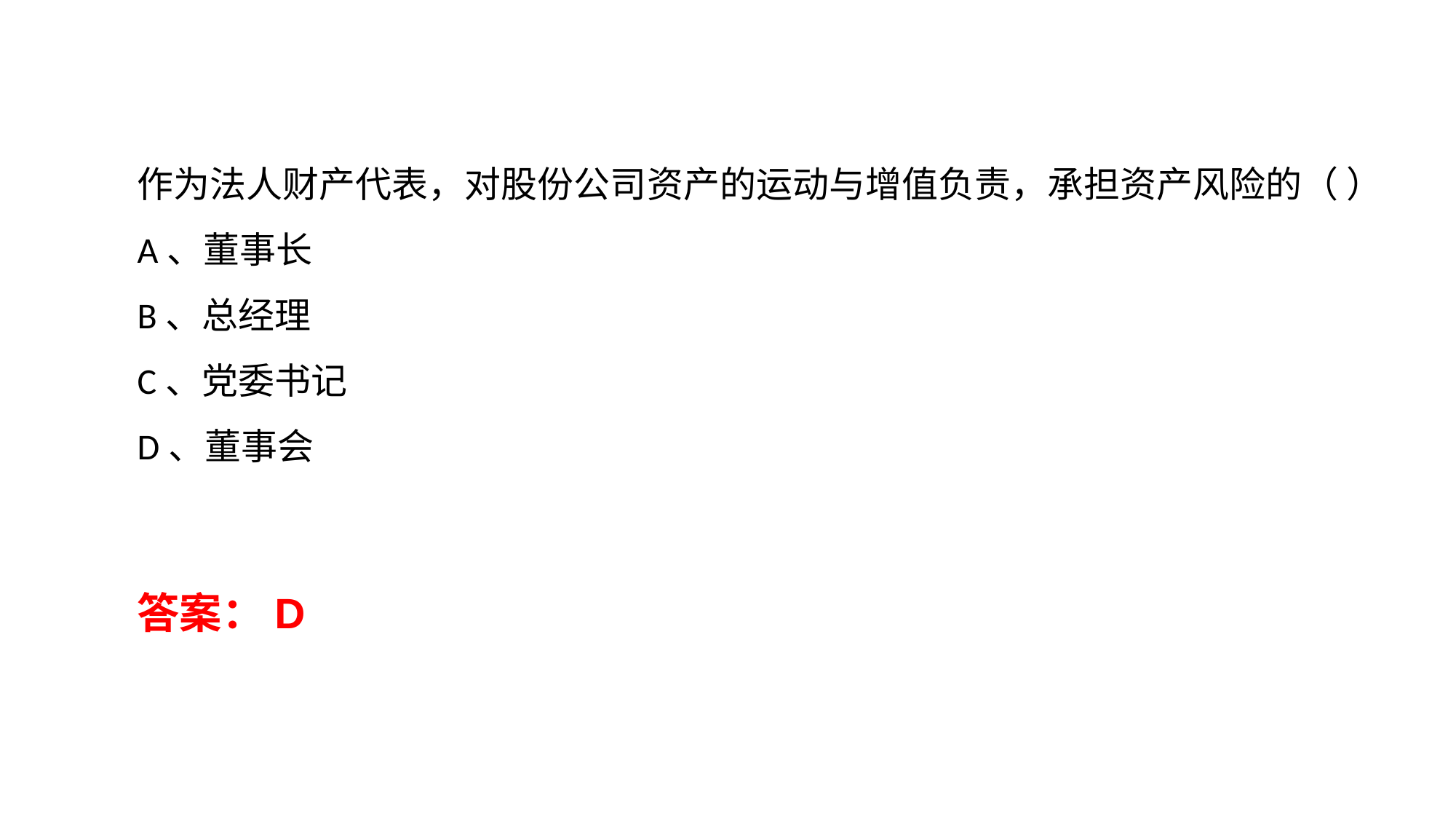

作为法人财产代表，对股份公司资产的运动与增值负责，承担资产风险的（ ）
A、董事长
B、总经理
C、党委书记
D、董事会

答案：D